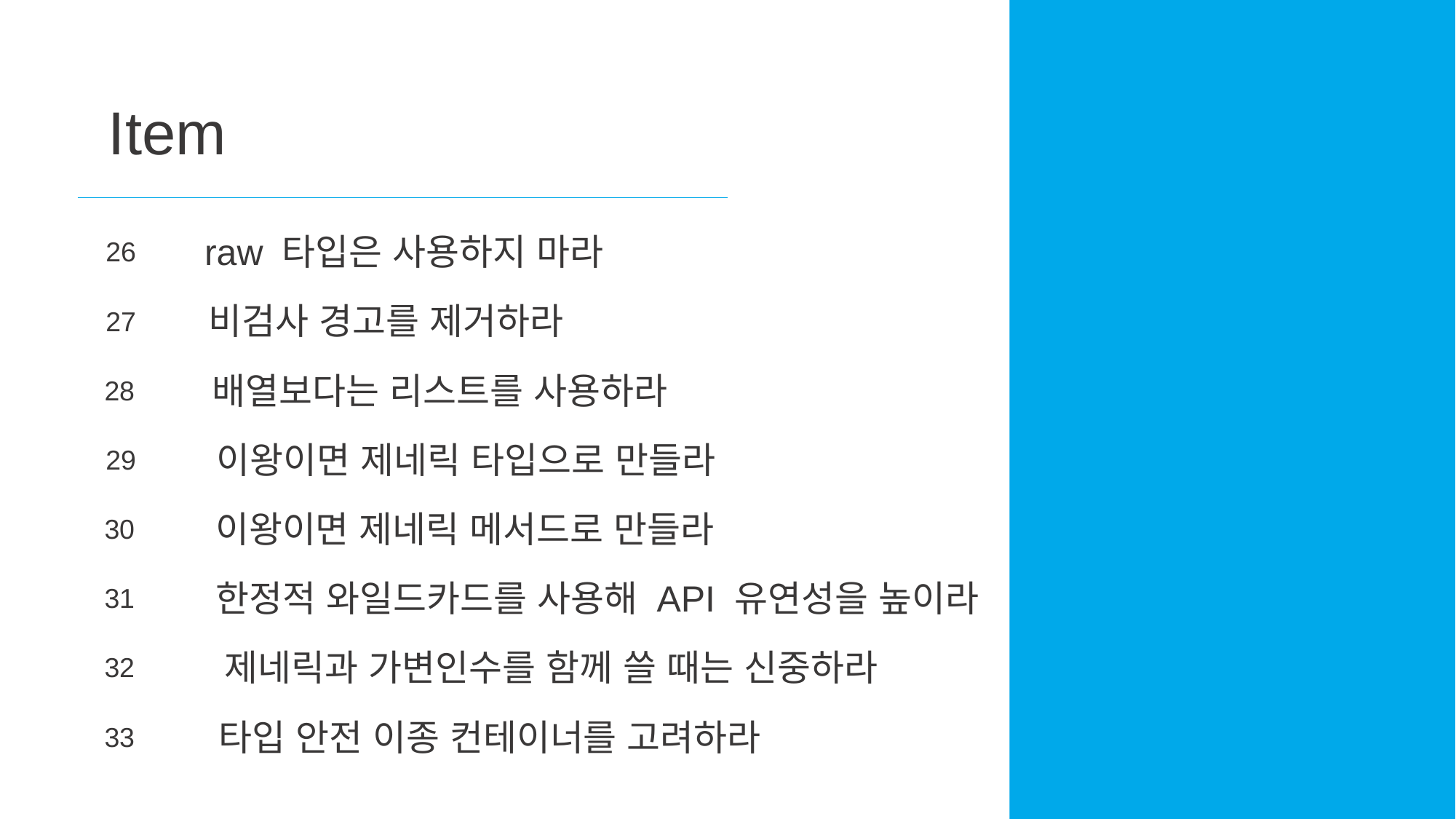

Item
raw 타입은 사용하지 마라
26
비검사 경고를 제거하라
27
배열보다는 리스트를 사용하라
28
이왕이면 제네릭 타입으로 만들라
29
이왕이면 제네릭 메서드로 만들라
30
한정적 와일드카드를 사용해 API 유연성을 높이라
31
제네릭과 가변인수를 함께 쓸 때는 신중하라
32
타입 안전 이종 컨테이너를 고려하라
33